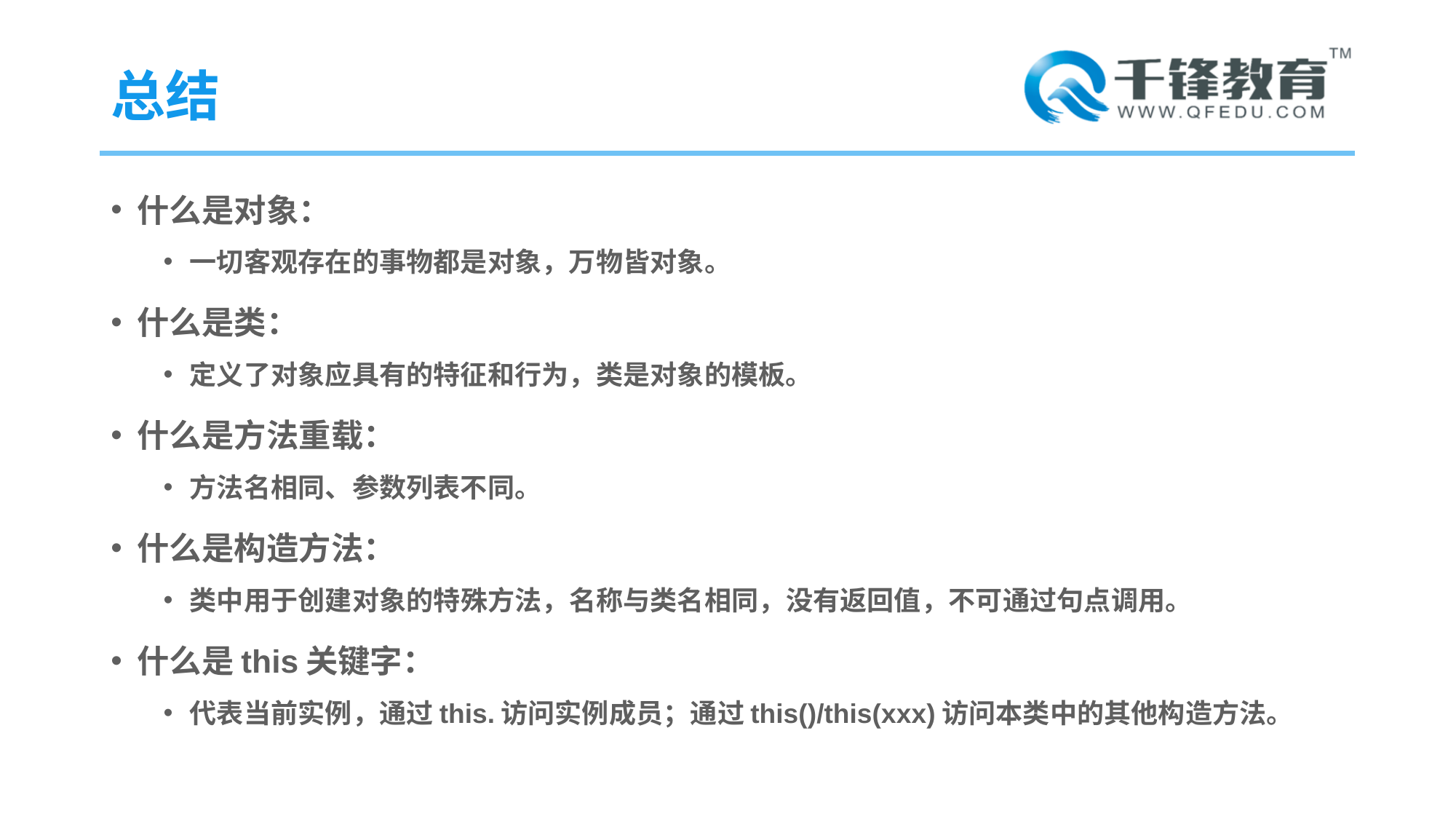

# 总结
什么是对象：
一切客观存在的事物都是对象，万物皆对象。
什么是类：
定义了对象应具有的特征和行为，类是对象的模板。
什么是方法重载：
方法名相同、参数列表不同。
什么是构造方法：
类中用于创建对象的特殊方法，名称与类名相同，没有返回值，不可通过句点调用。
什么是this关键字：
代表当前实例，通过this.访问实例成员；通过this()/this(xxx)访问本类中的其他构造方法。